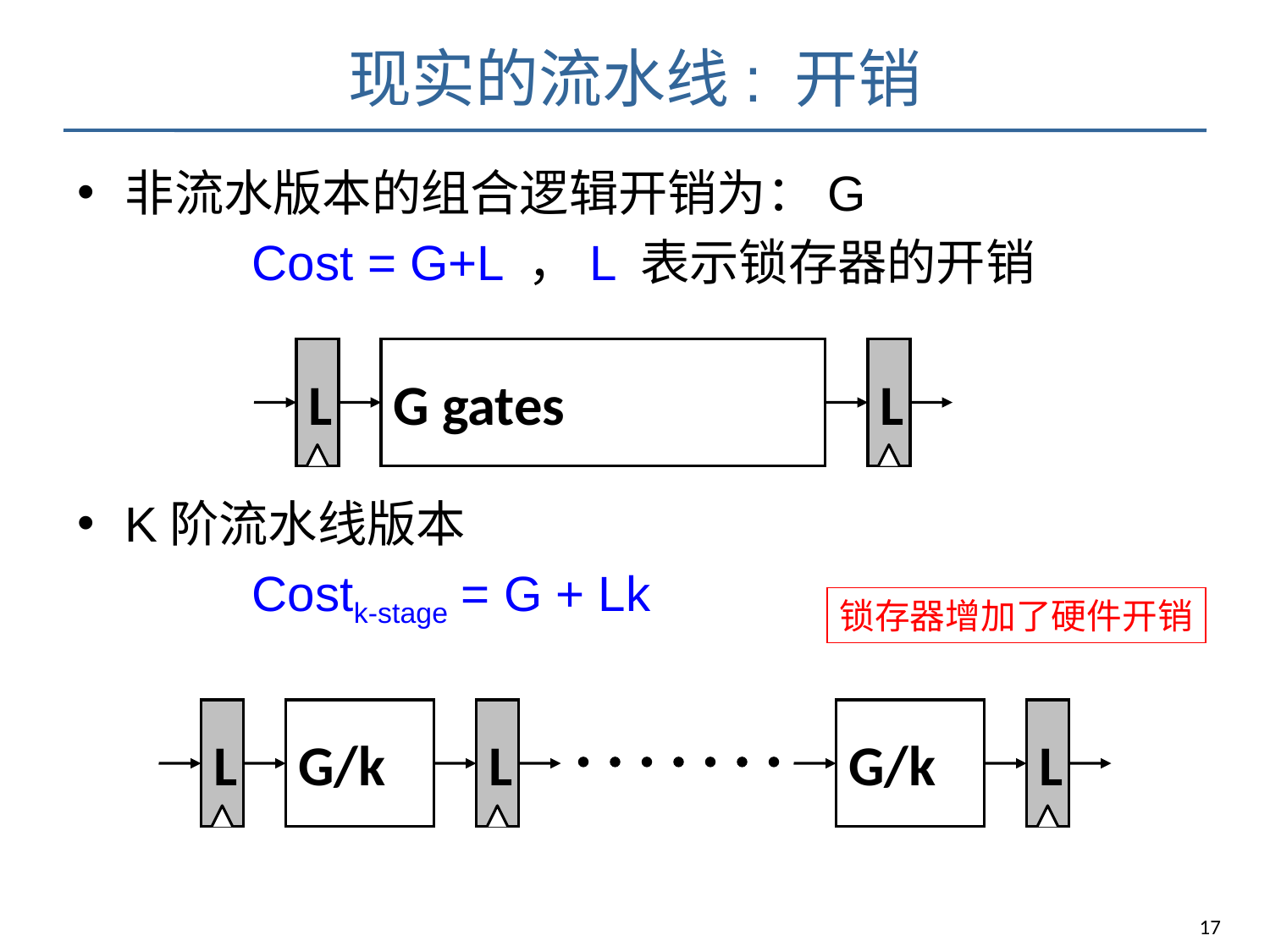

# 现实的流水线: 开销
非流水版本的组合逻辑开销为：G
		Cost = G+L ，L 表示锁存器的开销

K阶流水线版本
		Costk-stage = G + Lk

L

G gates
L

锁存器增加了硬件开销
L

G/k
L

G/k
L

17